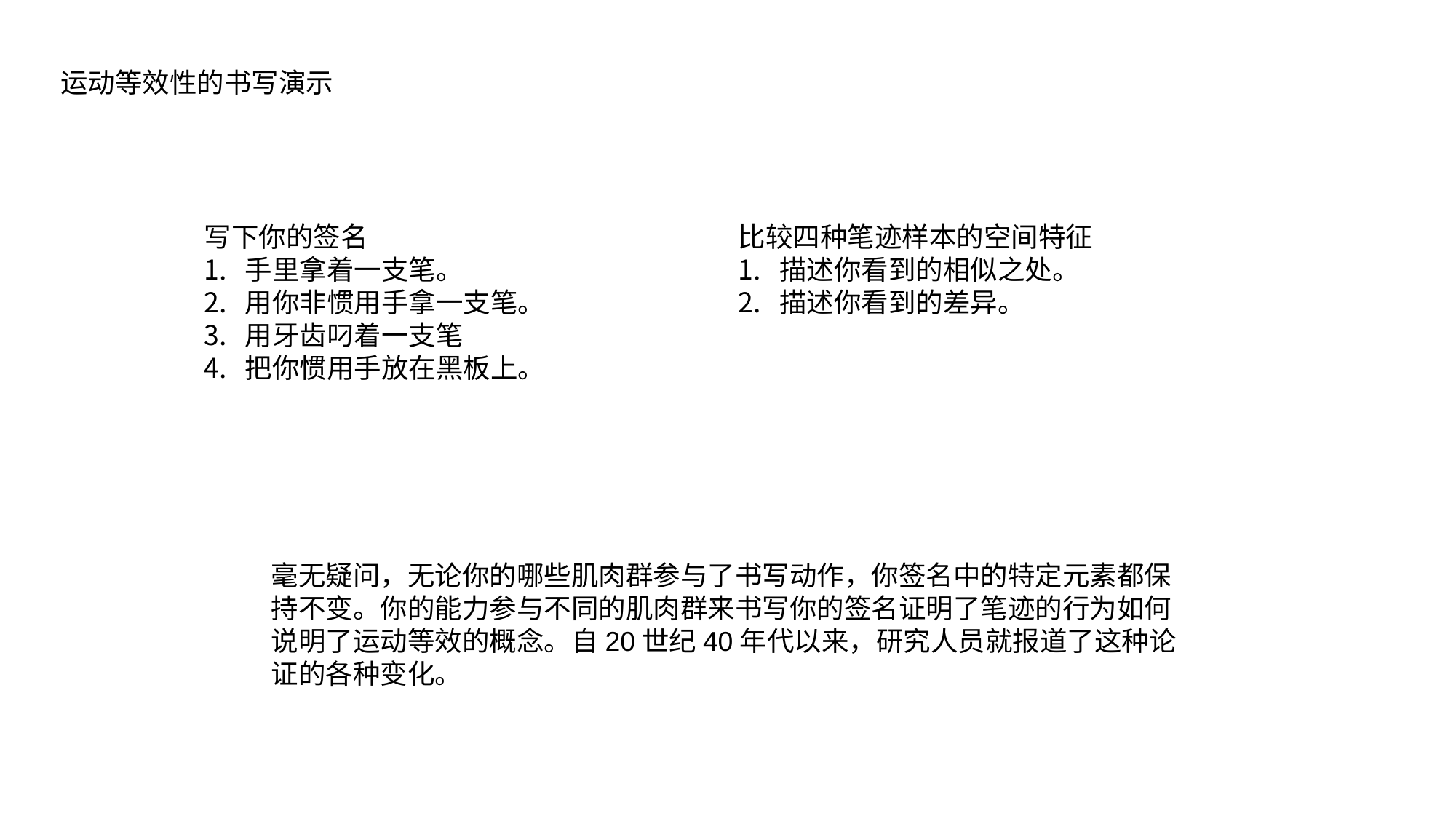

运动等效性的书写演示
写下你的签名
手里拿着一支笔。
用你非惯用手拿一支笔。
用牙齿叼着一支笔
把你惯用手放在黑板上。
比较四种笔迹样本的空间特征
描述你看到的相似之处。
描述你看到的差异。
毫无疑问，无论你的哪些肌肉群参与了书写动作，你签名中的特定元素都保持不变。你的能力参与不同的肌肉群来书写你的签名证明了笔迹的行为如何说明了运动等效的概念。自20世纪40年代以来，研究人员就报道了这种论证的各种变化。